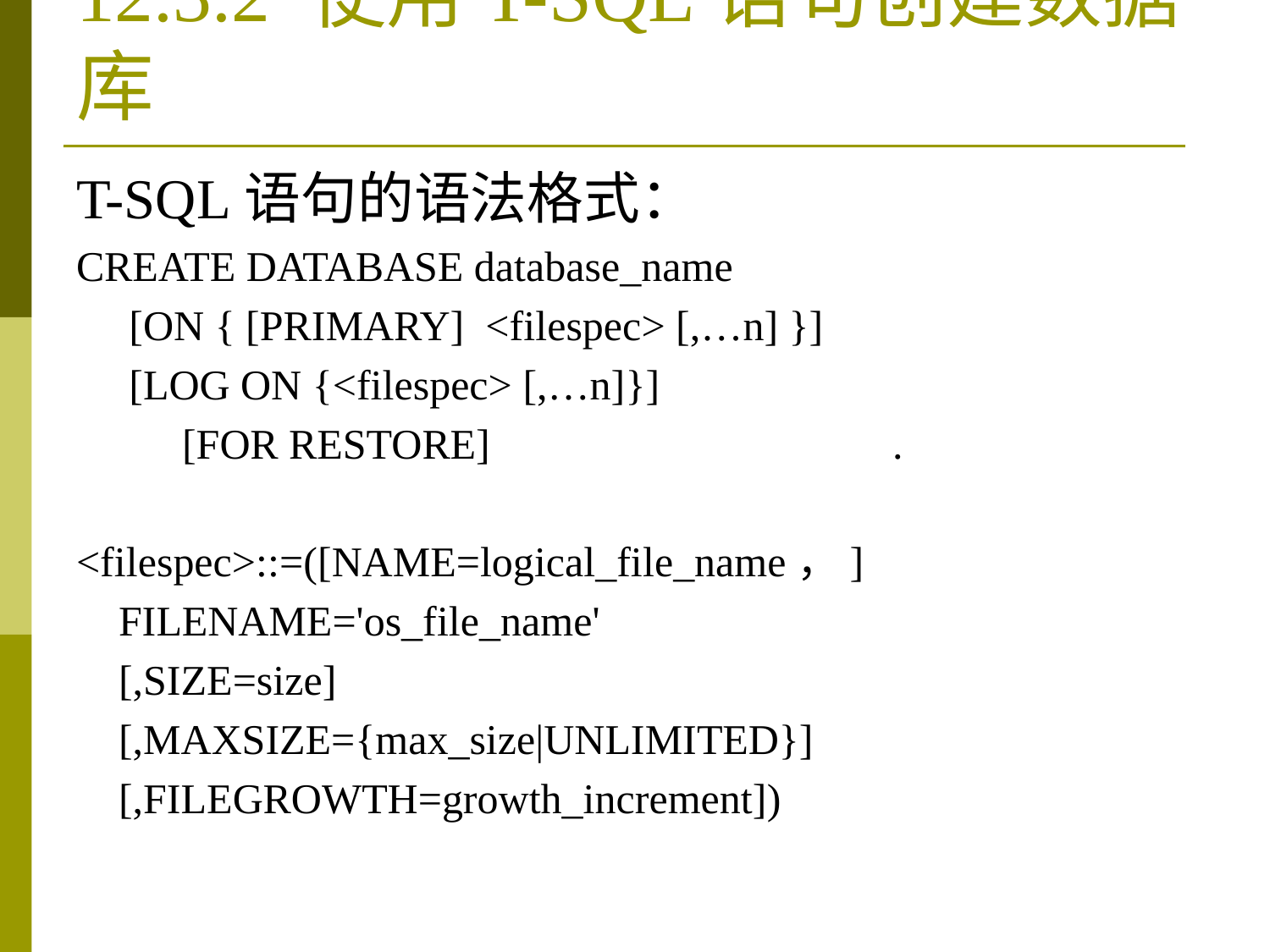

# 12.3.2 使用T-SQL语句创建数据库
T-SQL语句的语法格式：
CREATE DATABASE database_name
     [ON { [PRIMARY]  <filespec> [,…n] }]
     [LOG ON {<filespec> [,…n]}]
          [FOR RESTORE]                                      .

<filespec>::=([NAME=logical_file_name，]
    FILENAME='os_file_name'
    [,SIZE=size]
    [,MAXSIZE={max_size|UNLIMITED}]
    [,FILEGROWTH=growth_increment])